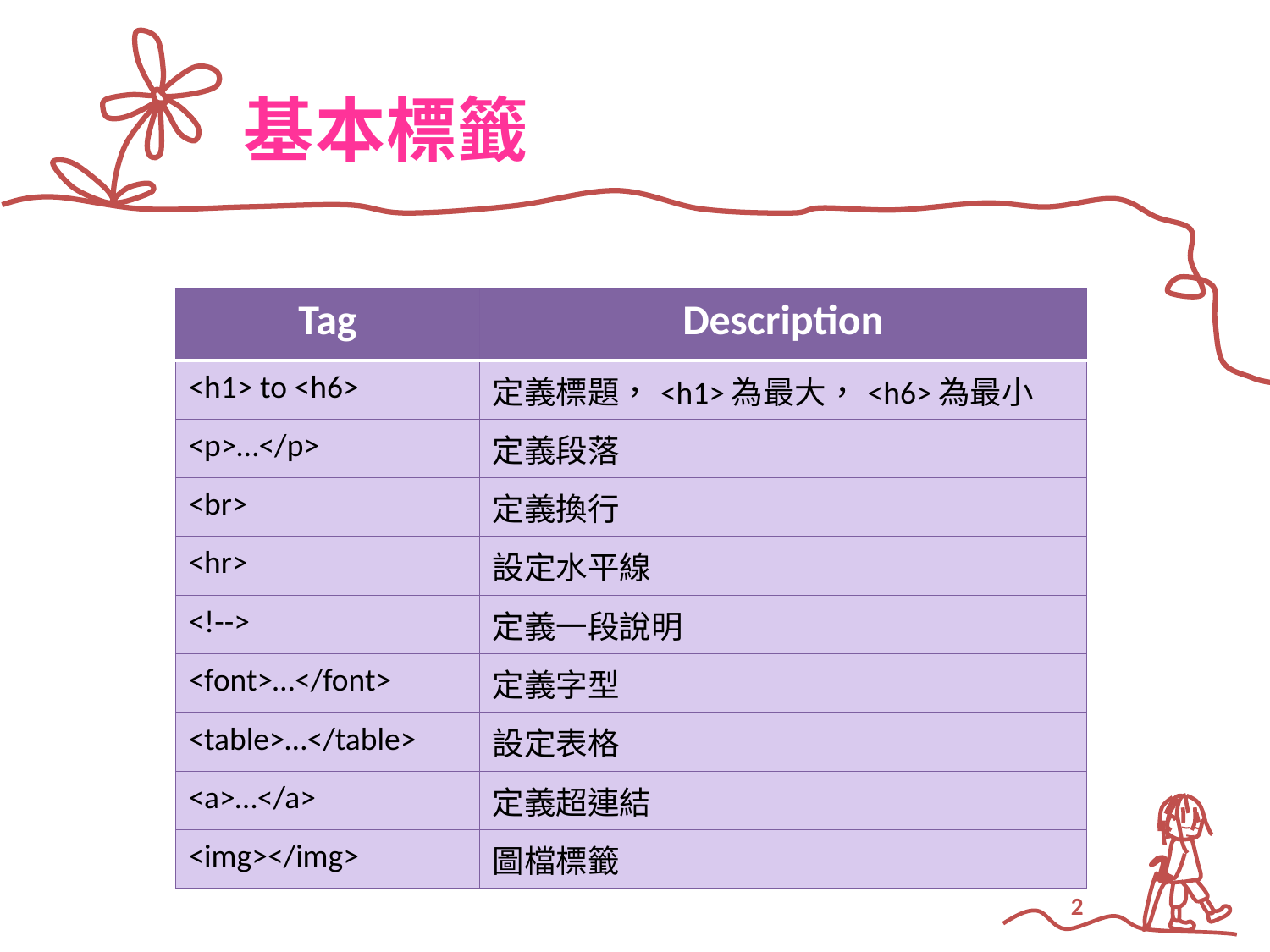

# 基本標籤
| Tag | Description |
| --- | --- |
| <h1> to <h6> | 定義標題，<h1>為最大，<h6>為最小 |
| <p>…</p> | 定義段落 |
| <br> | 定義換行 |
| <hr> | 設定水平線 |
| <!--> | 定義一段說明 |
| <font>…</font> | 定義字型 |
| <table>…</table> | 設定表格 |
| <a>…</a> | 定義超連結 |
| <img></img> | 圖檔標籤 |
2